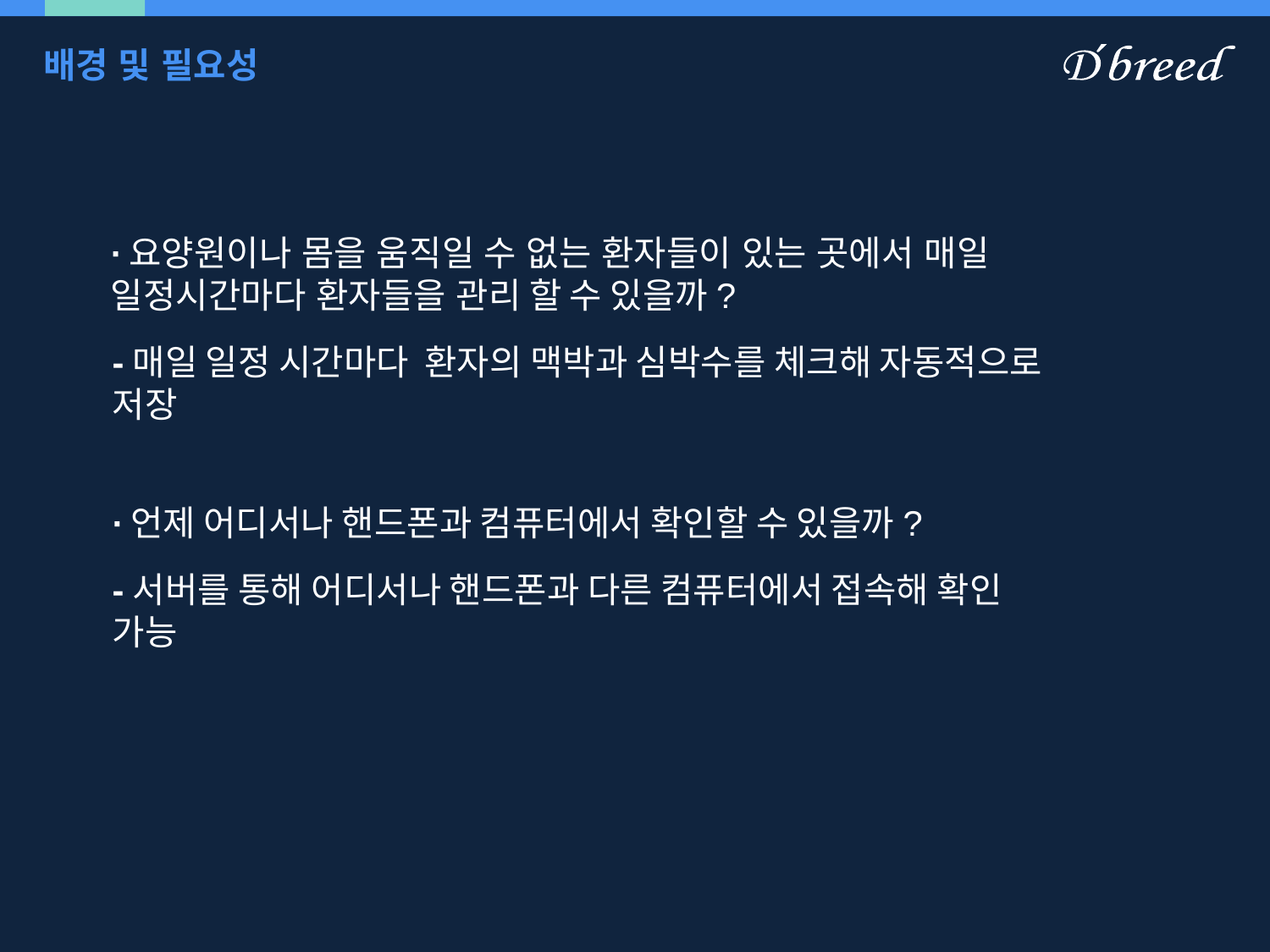

# 배경 및 필요성
∙요양원이나 몸을 움직일 수 없는 환자들이 있는 곳에서 매일   일정시간마다 환자들을 관리 할 수 있을까?
-매일 일정 시간마다  환자의 맥박과 심박수를 체크해 자동적으로 저장
∙언제 어디서나 핸드폰과 컴퓨터에서 확인할 수 있을까?
-서버를 통해 어디서나 핸드폰과 다른 컴퓨터에서 접속해 확인 가능